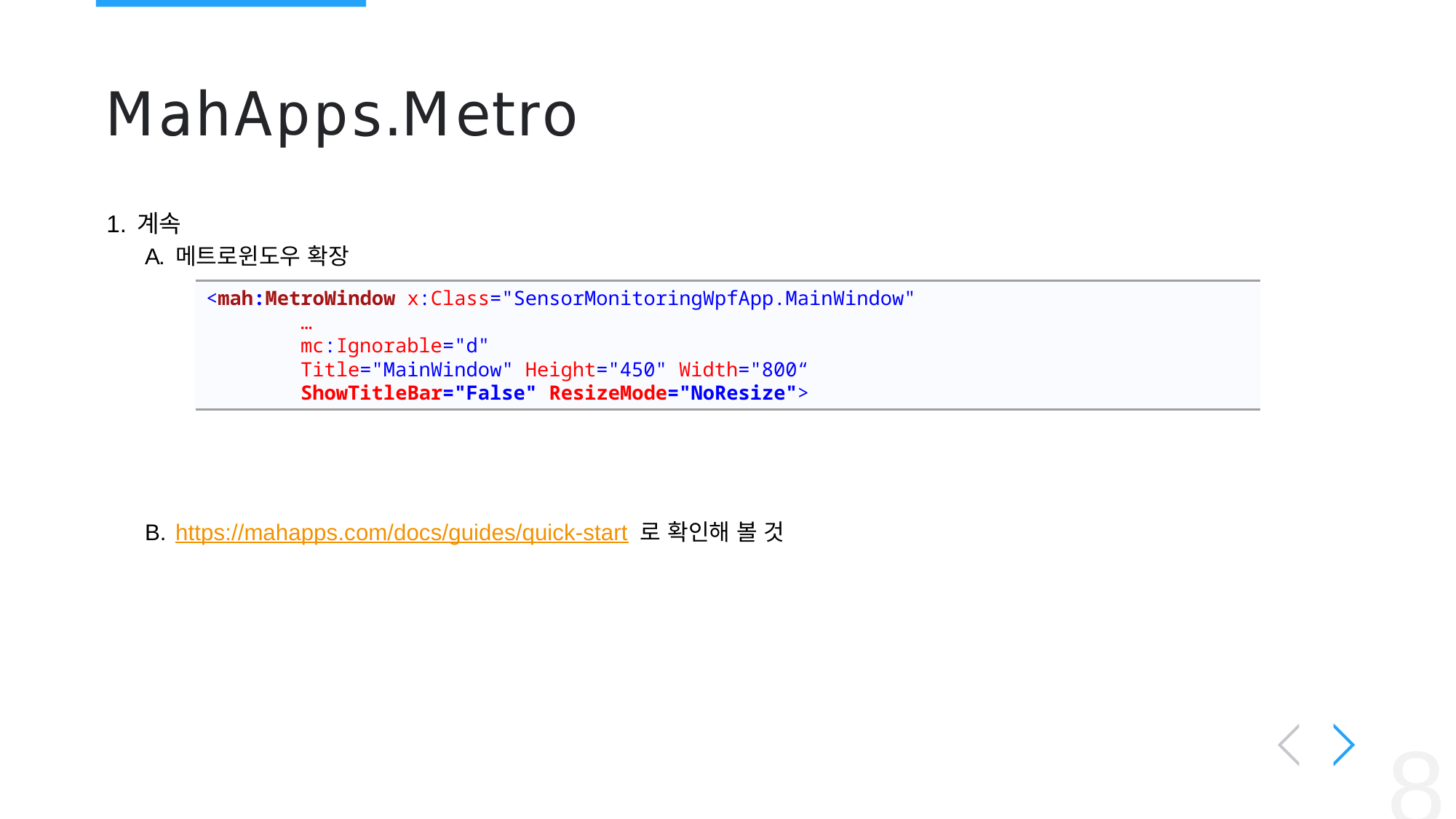

# MahApps.Metro
계속
메트로윈도우 확장

https://mahapps.com/docs/guides/quick-start 로 확인해 볼 것

<mah:MetroWindow x:Class="SensorMonitoringWpfApp.MainWindow"
        …
        mc:Ignorable="d"
        Title="MainWindow" Height="450" Width="800“
        ShowTitleBar="False" ResizeMode="NoResize">
8